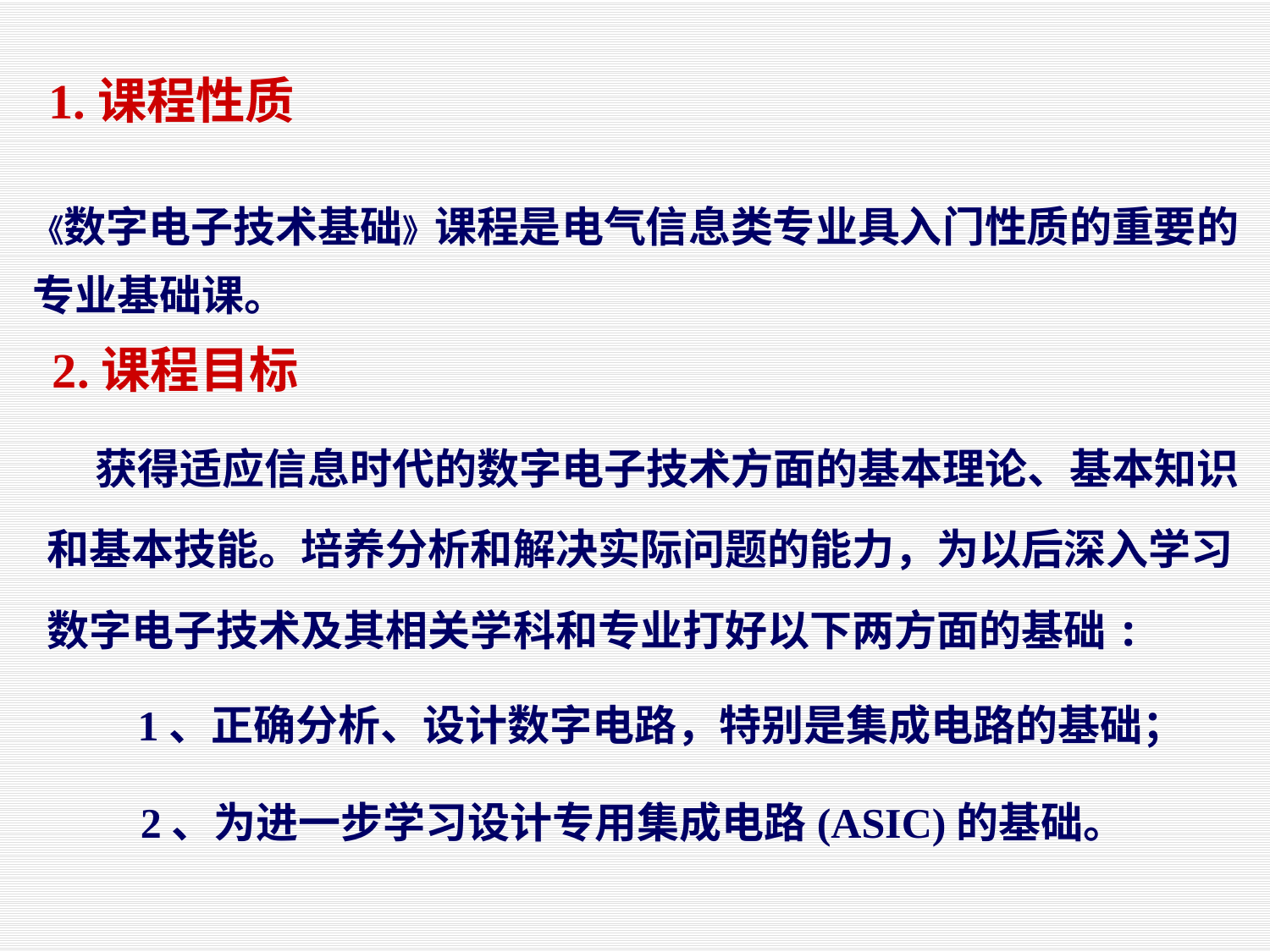

1.课程性质
《数字电子技术基础》课程是电气信息类专业具入门性质的重要的专业基础课。
2.课程目标
    获得适应信息时代的数字电子技术方面的基本理论、基本知识和基本技能。培养分析和解决实际问题的能力，为以后深入学习数字电子技术及其相关学科和专业打好以下两方面的基础:
1、正确分析、设计数字电路，特别是集成电路的基础；
  2、为进一步学习设计专用集成电路(ASIC)的基础。